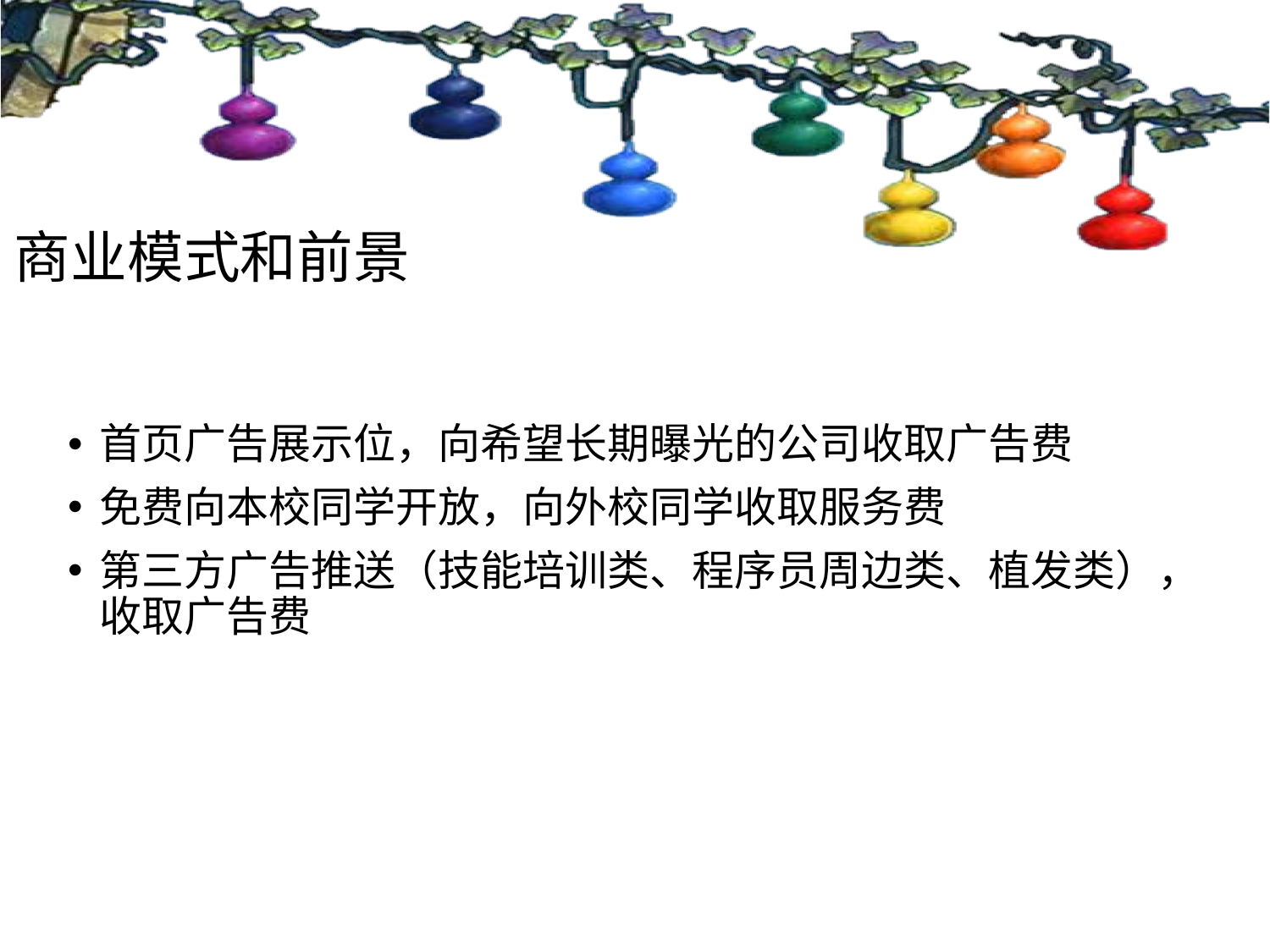

商业模式和前景
首页广告展示位，向希望长期曝光的公司收取广告费
免费向本校同学开放，向外校同学收取服务费
第三方广告推送（技能培训类、程序员周边类、植发类），收取广告费